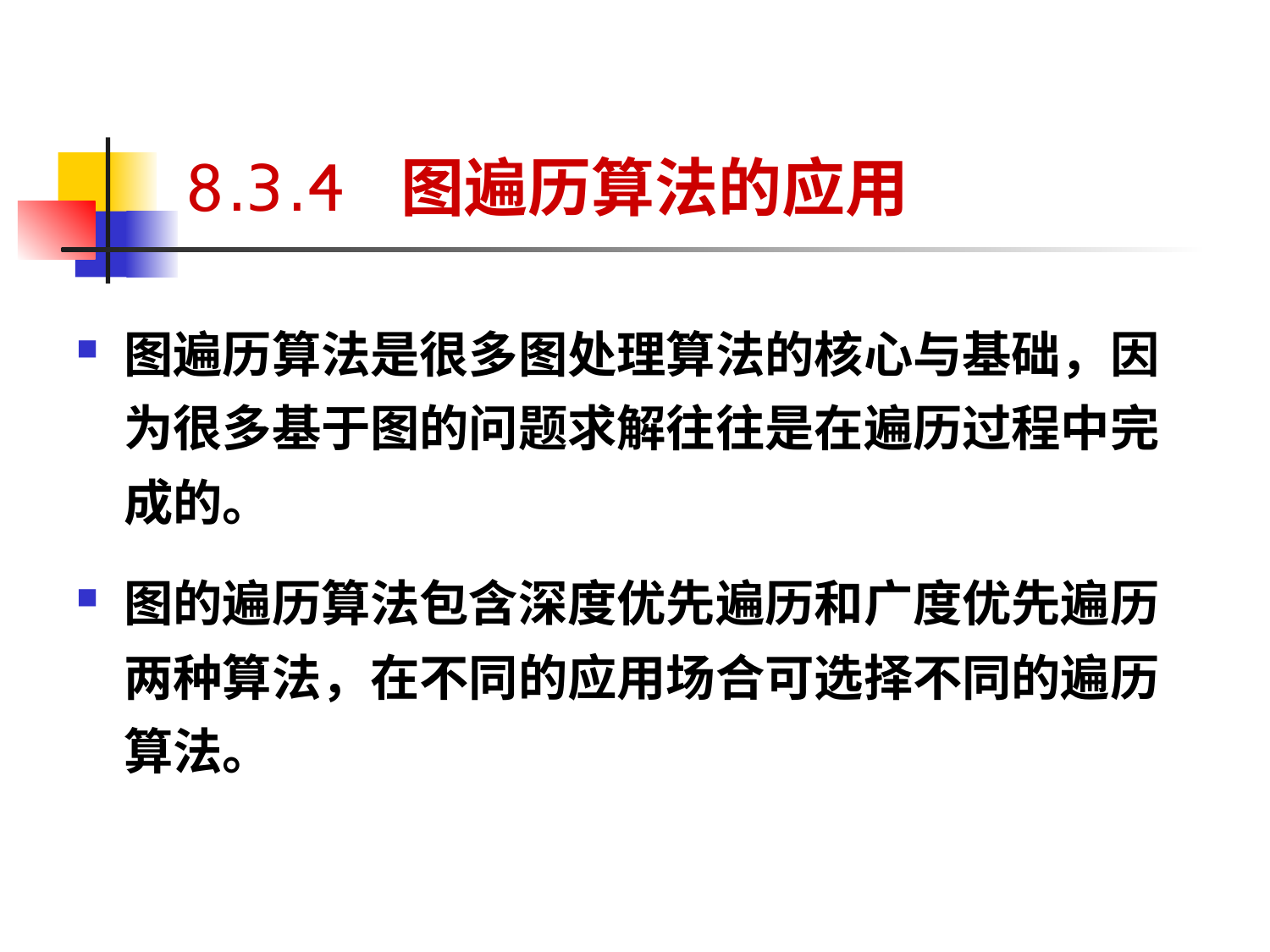

# 8.3.4  图遍历算法的应用
图遍历算法是很多图处理算法的核心与基础，因为很多基于图的问题求解往往是在遍历过程中完成的。
图的遍历算法包含深度优先遍历和广度优先遍历两种算法，在不同的应用场合可选择不同的遍历算法。